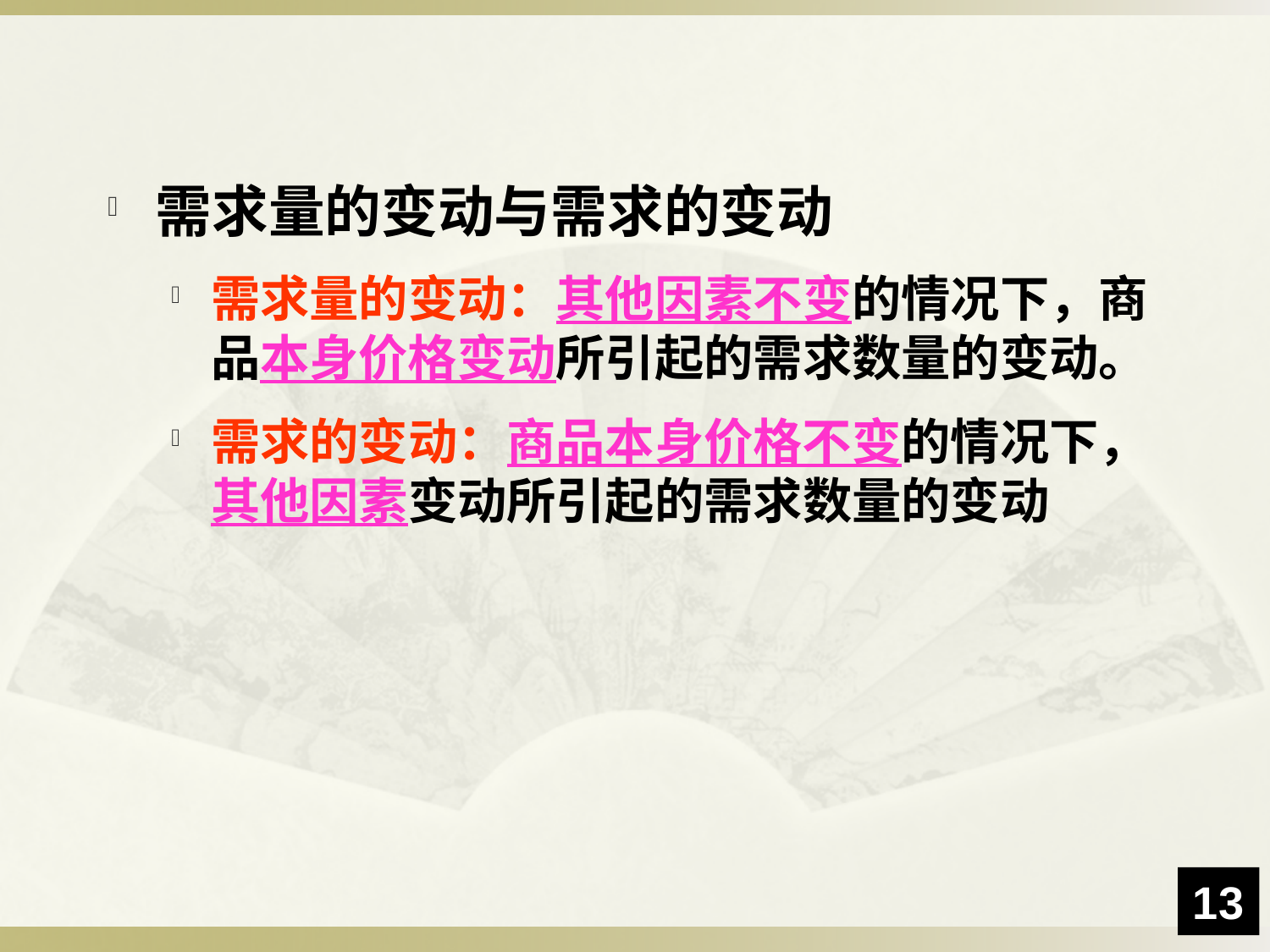

需求量的变动与需求的变动
需求量的变动：其他因素不变的情况下，商品本身价格变动所引起的需求数量的变动。
需求的变动：商品本身价格不变的情况下，其他因素变动所引起的需求数量的变动
13